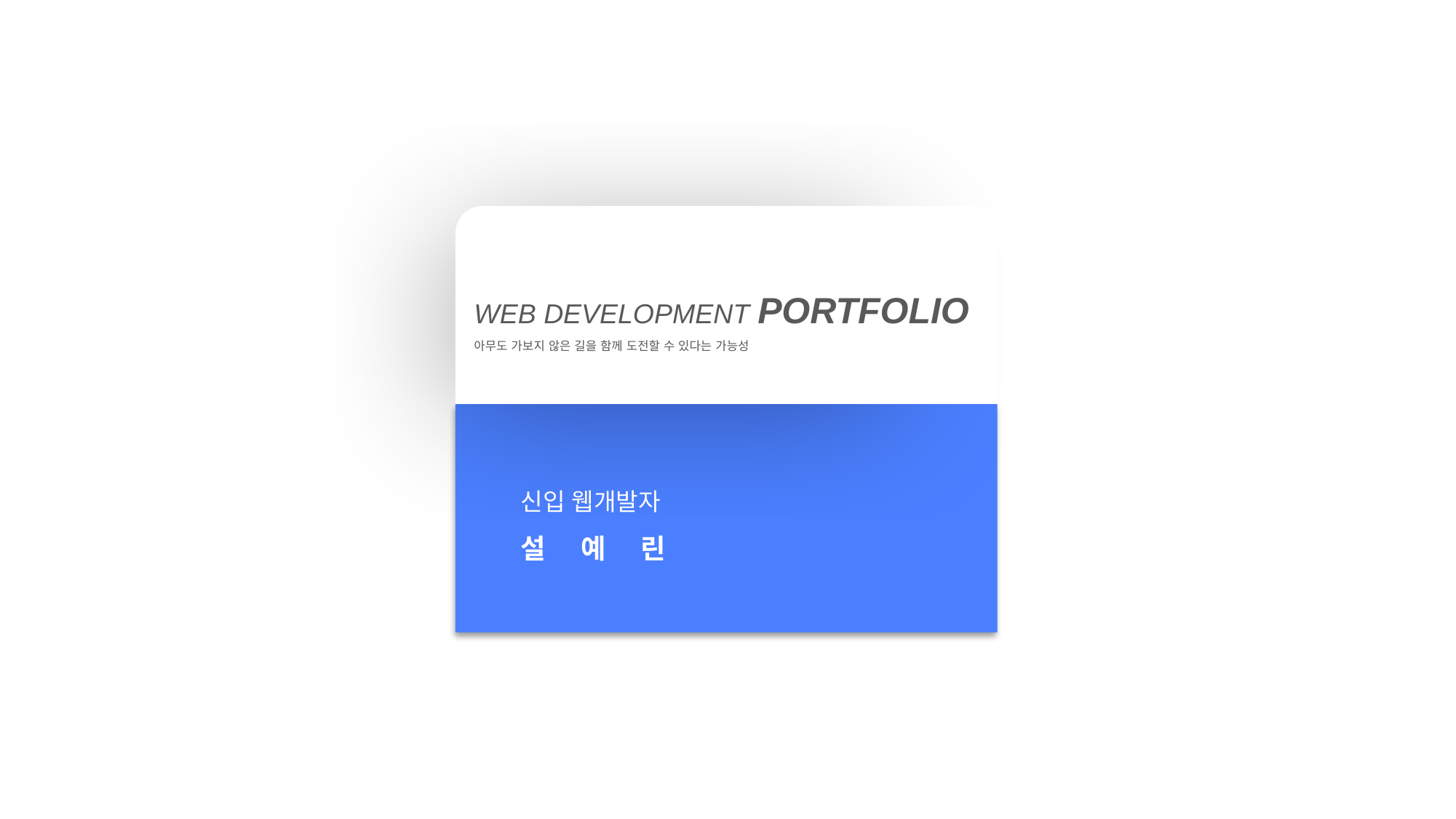

WEB DEVELOPMENT PORTFOLIO
아무도 가보지 않은 길을 함께 도전할 수 있다는 가능성
신입 웹개발자
설　 예　 린